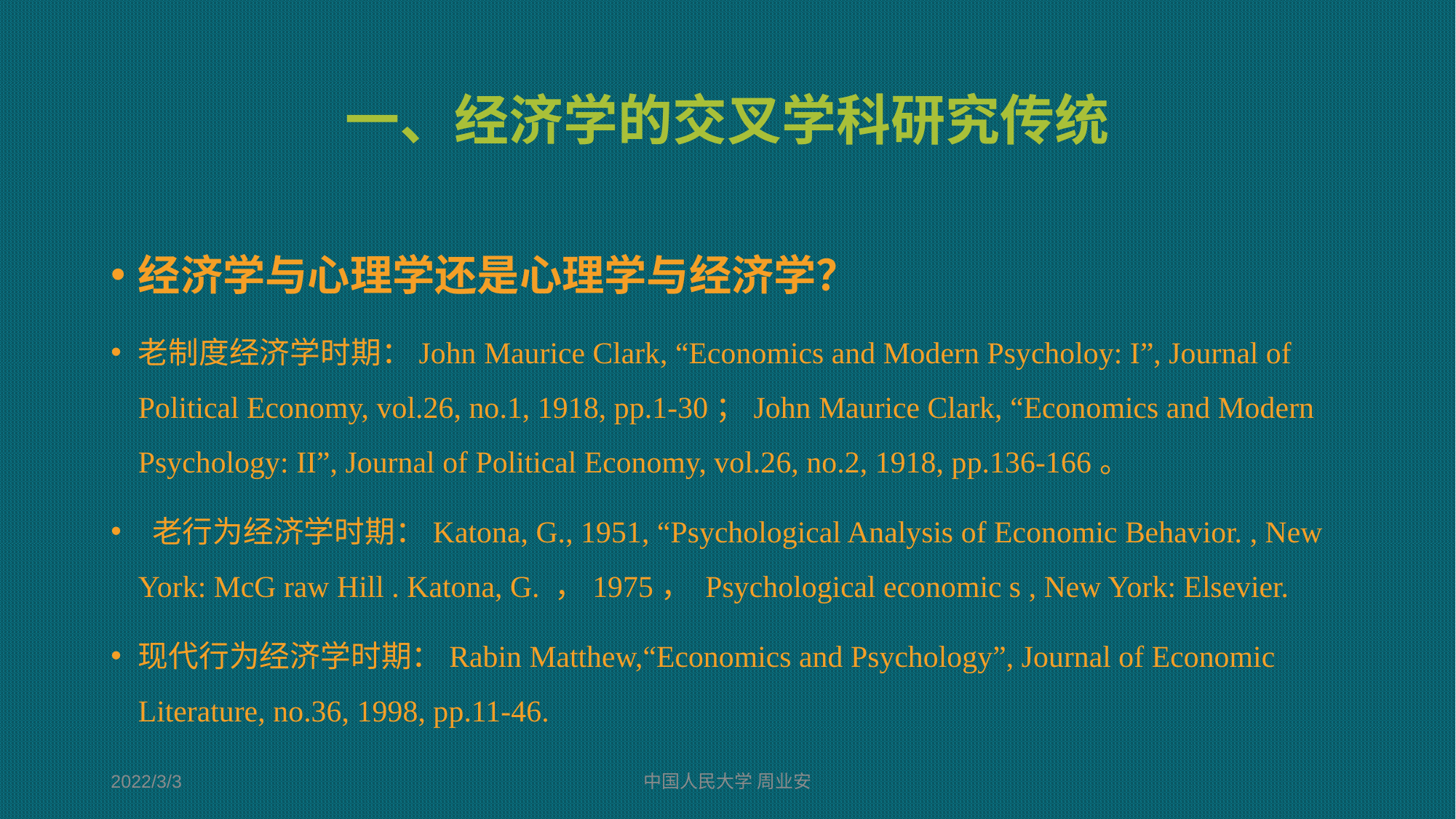

# 一、经济学的交叉学科研究传统
经济学与心理学还是心理学与经济学？
老制度经济学时期：John Maurice Clark, “Economics and Modern Psycholoy: I”, Journal of Political Economy, vol.26, no.1, 1918, pp.1-30；John Maurice Clark, “Economics and Modern Psychology: II”, Journal of Political Economy, vol.26, no.2, 1918, pp.136-166。
 老行为经济学时期：Katona, G., 1951, “Psychological Analysis of Economic Behavior. , New York: McG raw Hill . Katona, G. ，1975， Psychological economic s , New York: Elsevier.
现代行为经济学时期：Rabin Matthew,“Economics and Psychology”, Journal of Economic Literature, no.36, 1998, pp.11-46.
2022/3/3
中国人民大学 周业安